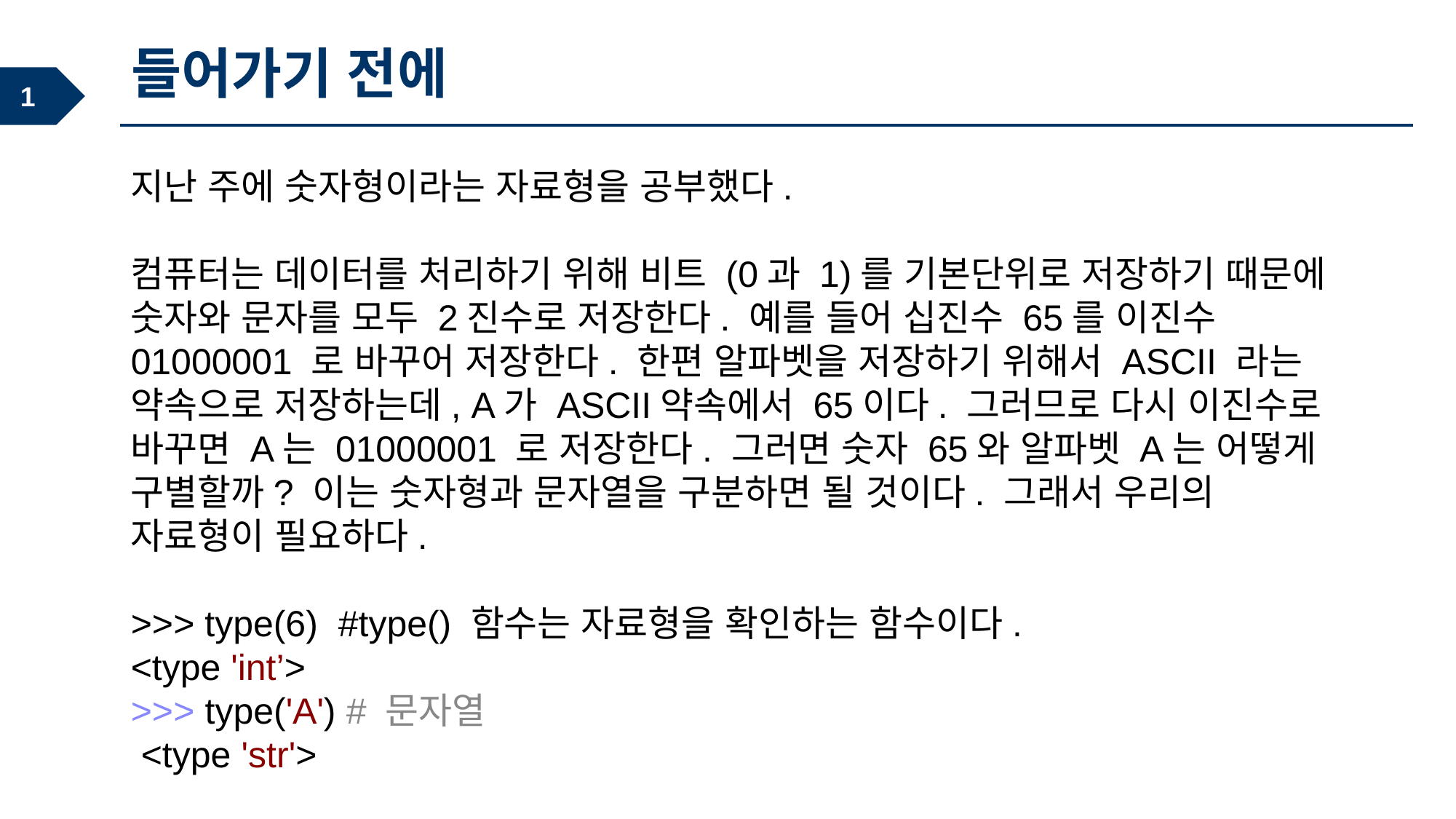

들어가기 전에
지난 주에 숫자형이라는 자료형을 공부했다.

컴퓨터는 데이터를 처리하기 위해 비트 (0과 1)를 기본단위로 저장하기 때문에 숫자와 문자를 모두 2진수로 저장한다. 예를 들어 십진수 65를 이진수 01000001 로 바꾸어 저장한다. 한편 알파벳을 저장하기 위해서 ASCII 라는 약속으로 저장하는데, A가 ASCII약속에서 65이다. 그러므로 다시 이진수로 바꾸면 A는 01000001 로 저장한다. 그러면 숫자 65와 알파벳 A는 어떻게 구별할까? 이는 숫자형과 문자열을 구분하면 될 것이다. 그래서 우리의 자료형이 필요하다.

>>> type(6)  #type() 함수는 자료형을 확인하는 함수이다.
<type 'int’>
>>> type('A') # 문자열
 <type 'str'>